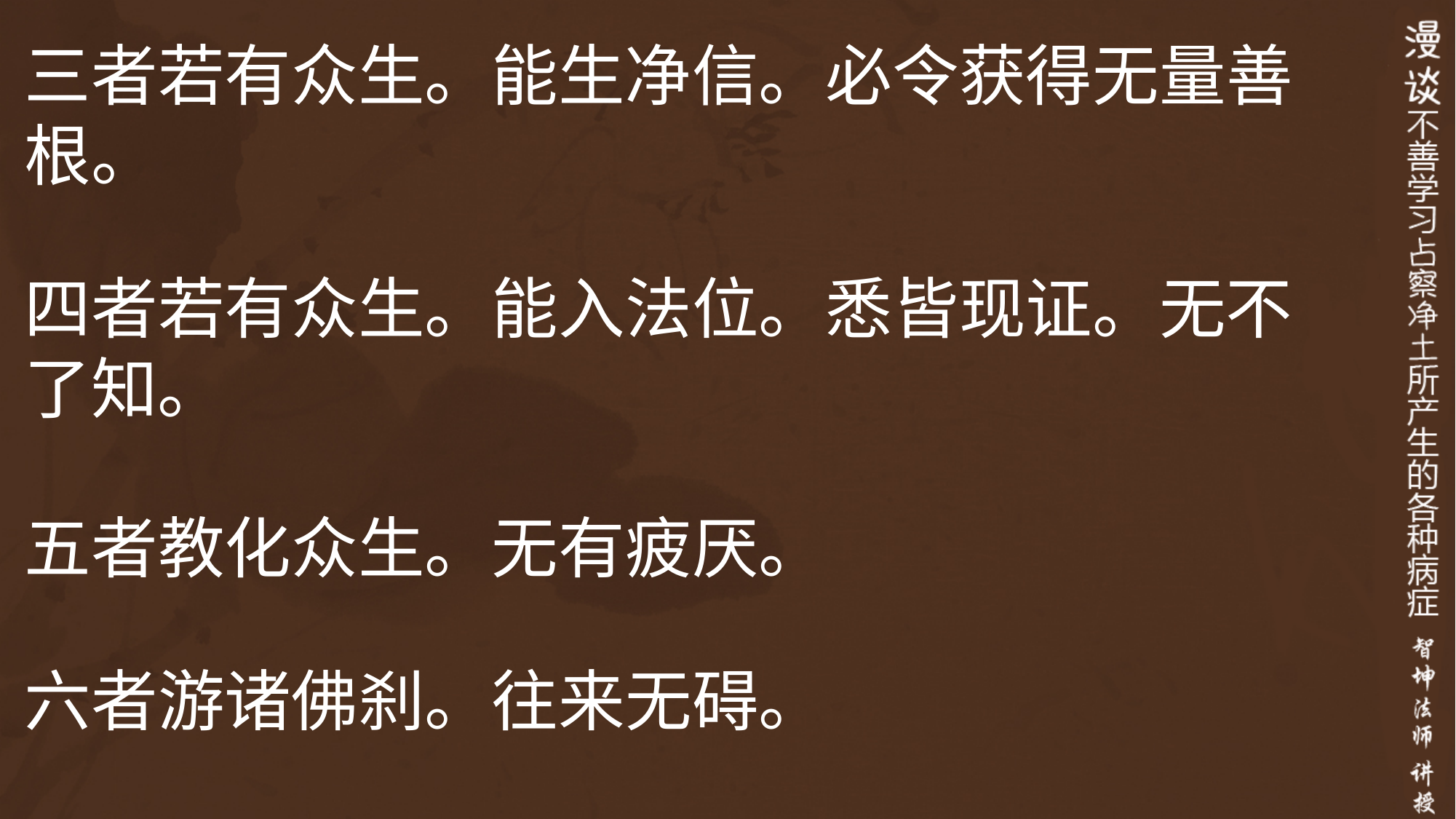

三者若有众生。能生净信。必令获得无量善根。

四者若有众生。能入法位。悉皆现证。无不了知。

五者教化众生。无有疲厌。

六者游诸佛刹。往来无碍。